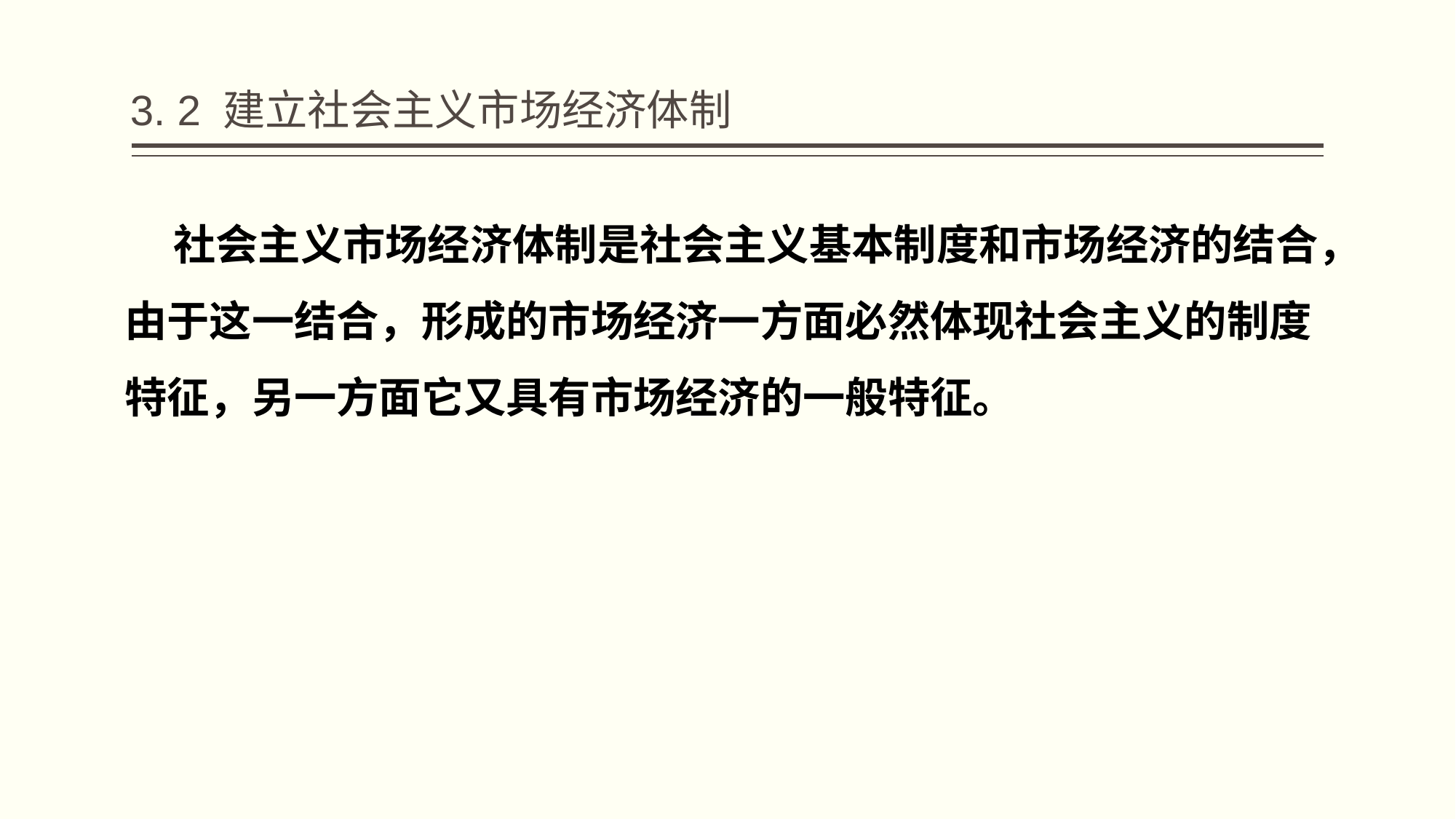

# 3. 2 建立社会主义市场经济体制
    社会主义市场经济体制是社会主义基本制度和市场经济的结合，由于这一结合，形成的市场经济一方面必然体现社会主义的制度特征，另一方面它又具有市场经济的一般特征。